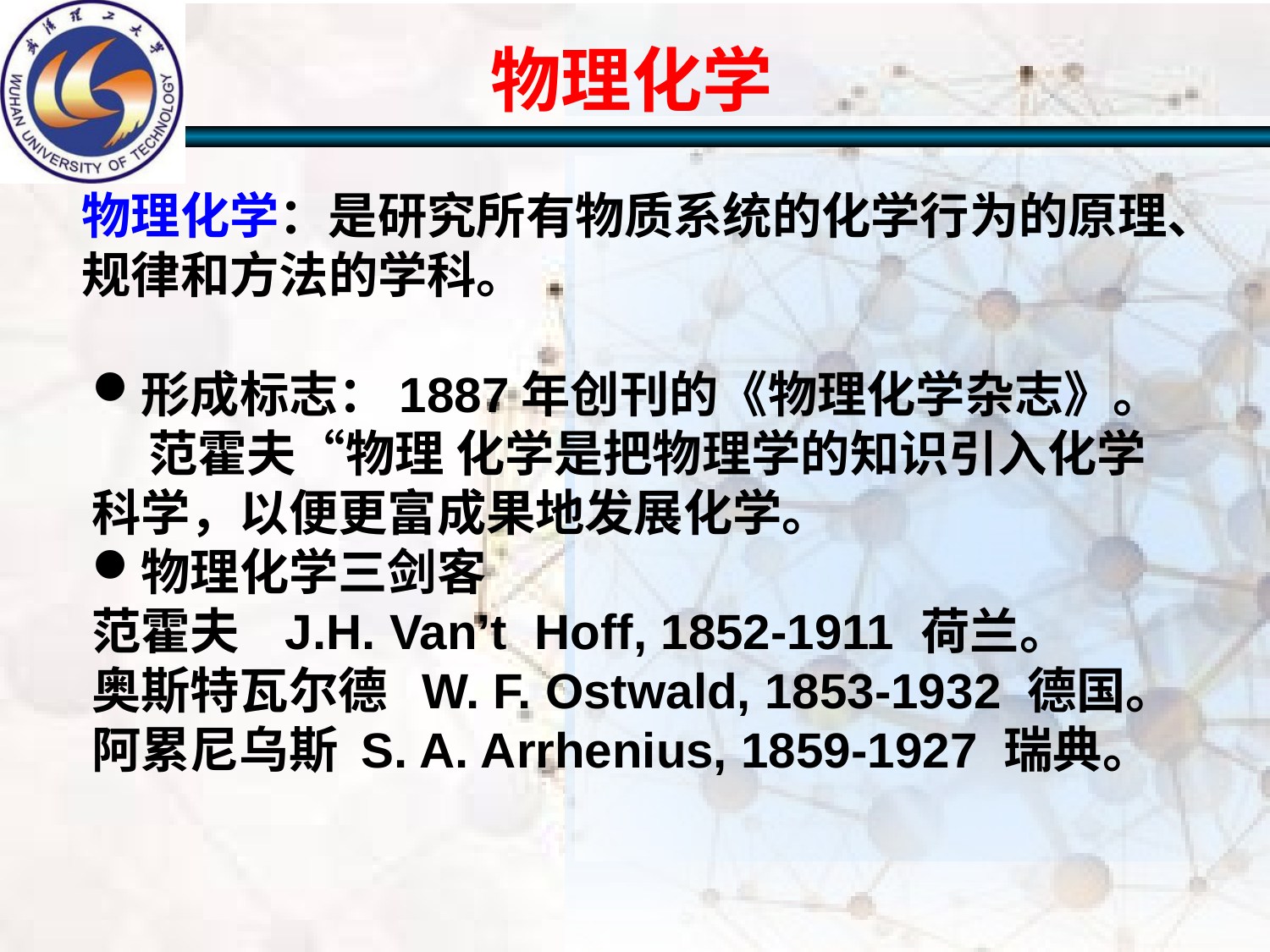

物理化学
物理化学：是研究所有物质系统的化学行为的原理、规律和方法的学科。
形成标志：1887年创刊的《物理化学杂志》。
    范霍夫“物理 化学是把物理学的知识引入化学科学，以便更富成果地发展化学。
物理化学三剑客
范霍夫   J.H. Van’t  Hoff, 1852-1911 荷兰。
奥斯特瓦尔德  W. F. Ostwald, 1853-1932 德国。
阿累尼乌斯 S. A. Arrhenius, 1859-1927 瑞典。